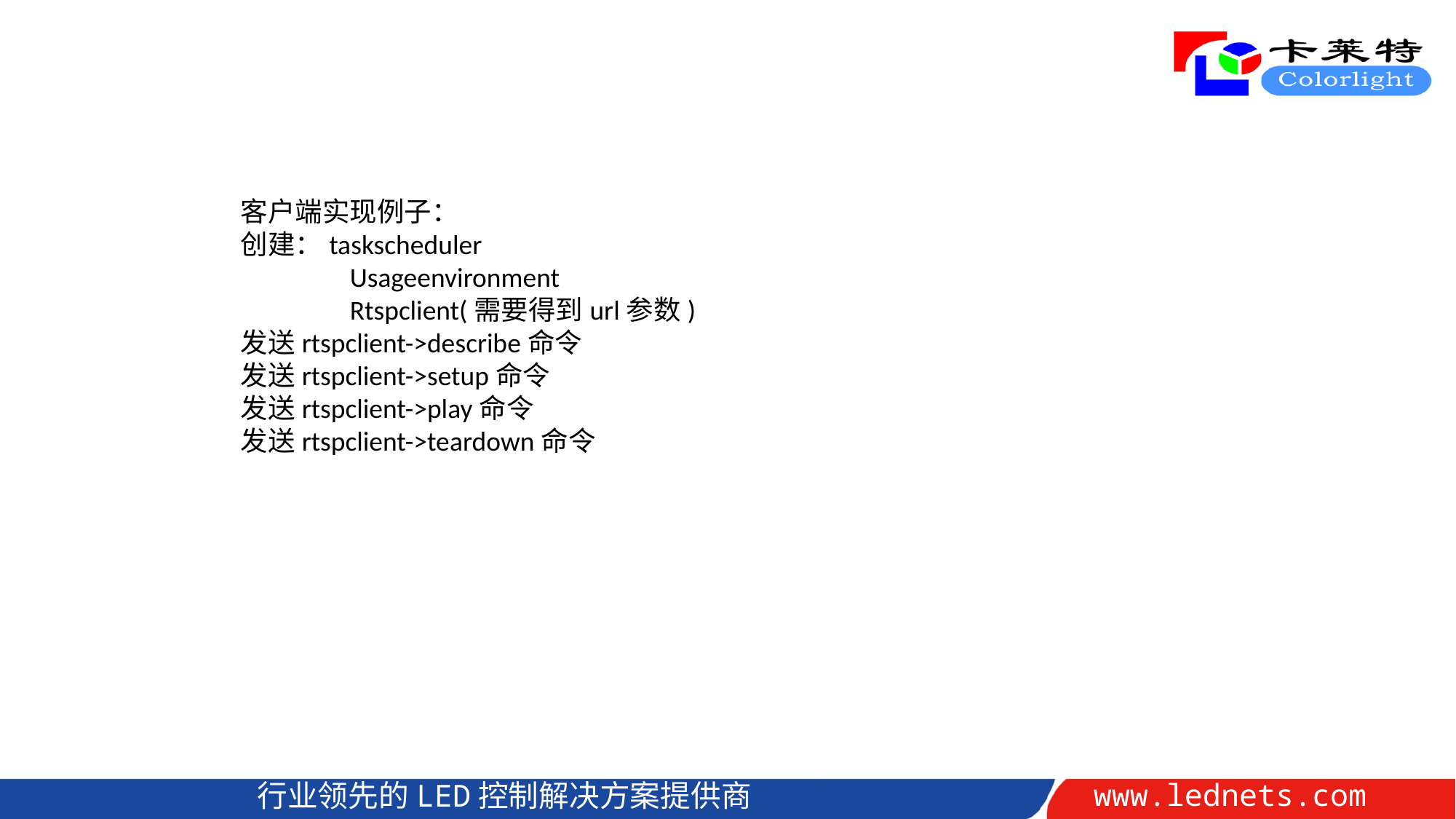

客户端实现例子：
创建：taskscheduler
	Usageenvironment
	Rtspclient(需要得到url参数)
发送rtspclient->describe命令
发送rtspclient->setup命令
发送rtspclient->play命令
发送rtspclient->teardown命令